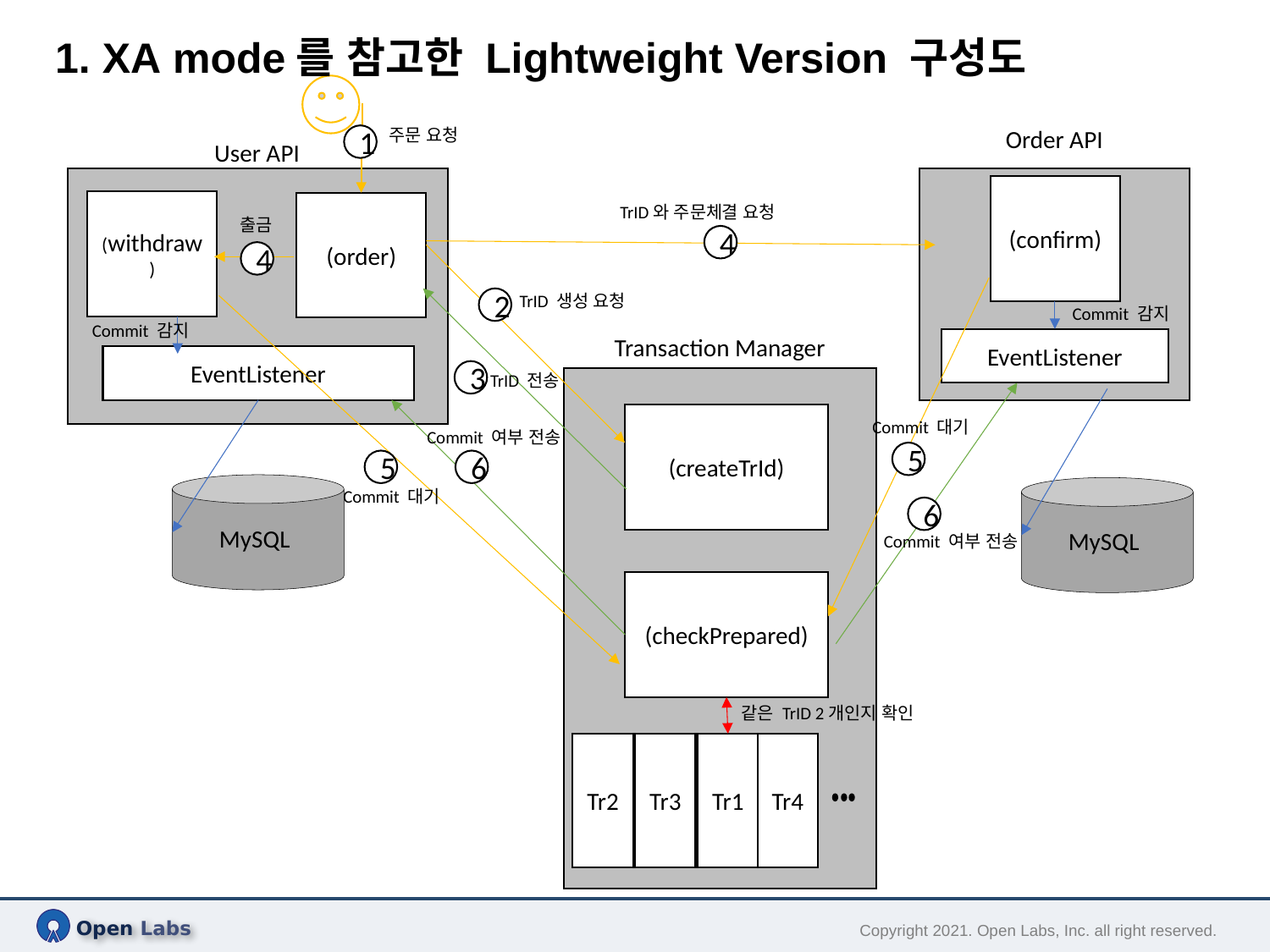

1. XA mode를 참고한 Lightweight Version 구성도

주문 요청
Order API
1
User API

(confirm)
(withdraw)
(order)
TrID와 주문체결 요청
출금
4
4
TrID 생성 요청
2
Commit 감지
Commit 감지
Transaction Manager
EventListener
EventListener
3
TrID 전송

(createTrId)
Commit 대기
Commit 여부 전송
5
5
6

MySQL

MySQL
Commit 대기
6
Commit 여부 전송
(checkPrepared)
같은 TrID 2개인지 확인
Tr2
Tr3
Tr1
Tr4